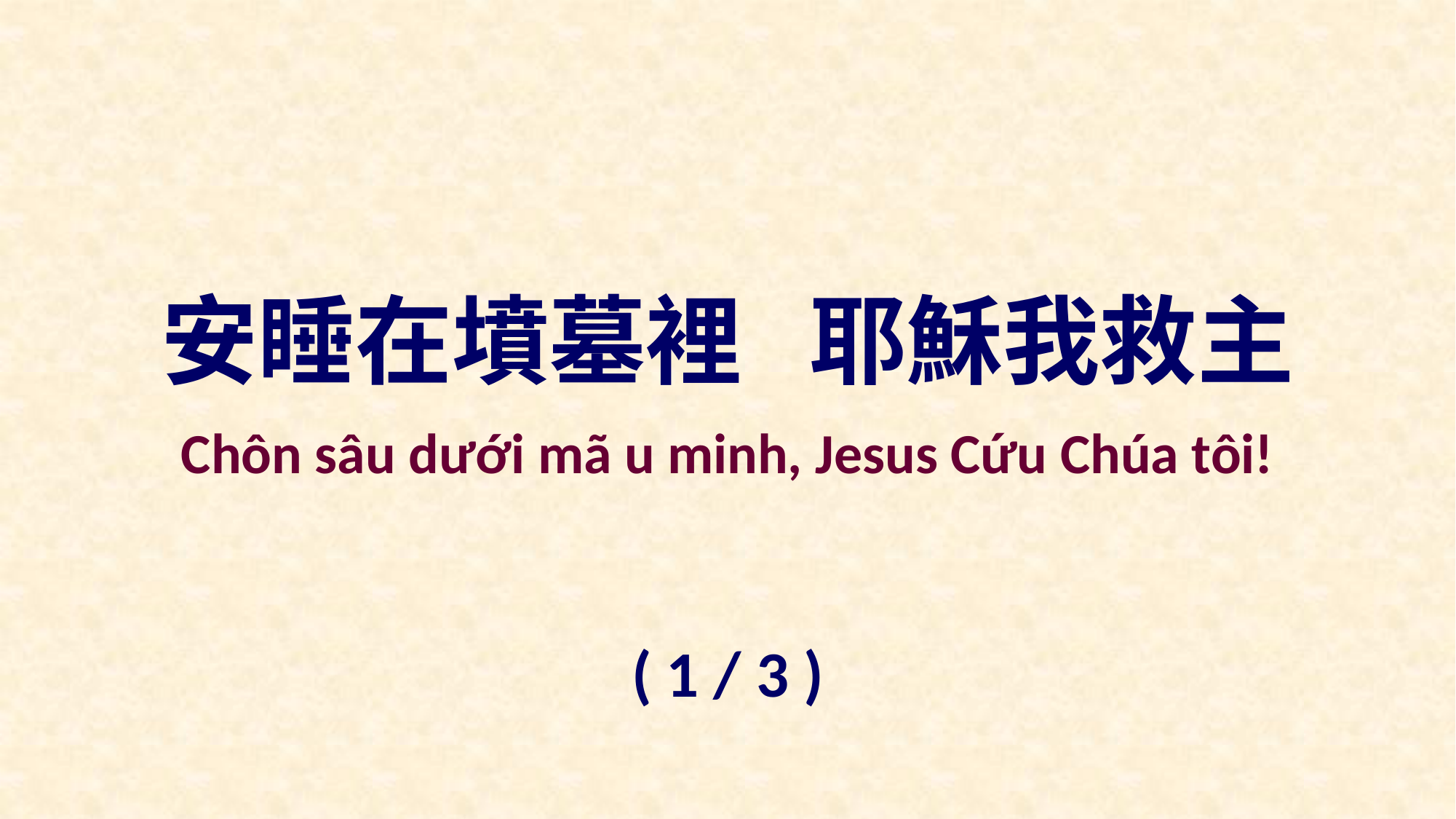

安睡在墳墓裡   耶穌我救主
Chôn sâu dưới mã u minh, Jesus Cứu Chúa tôi!
( 1 / 3 )